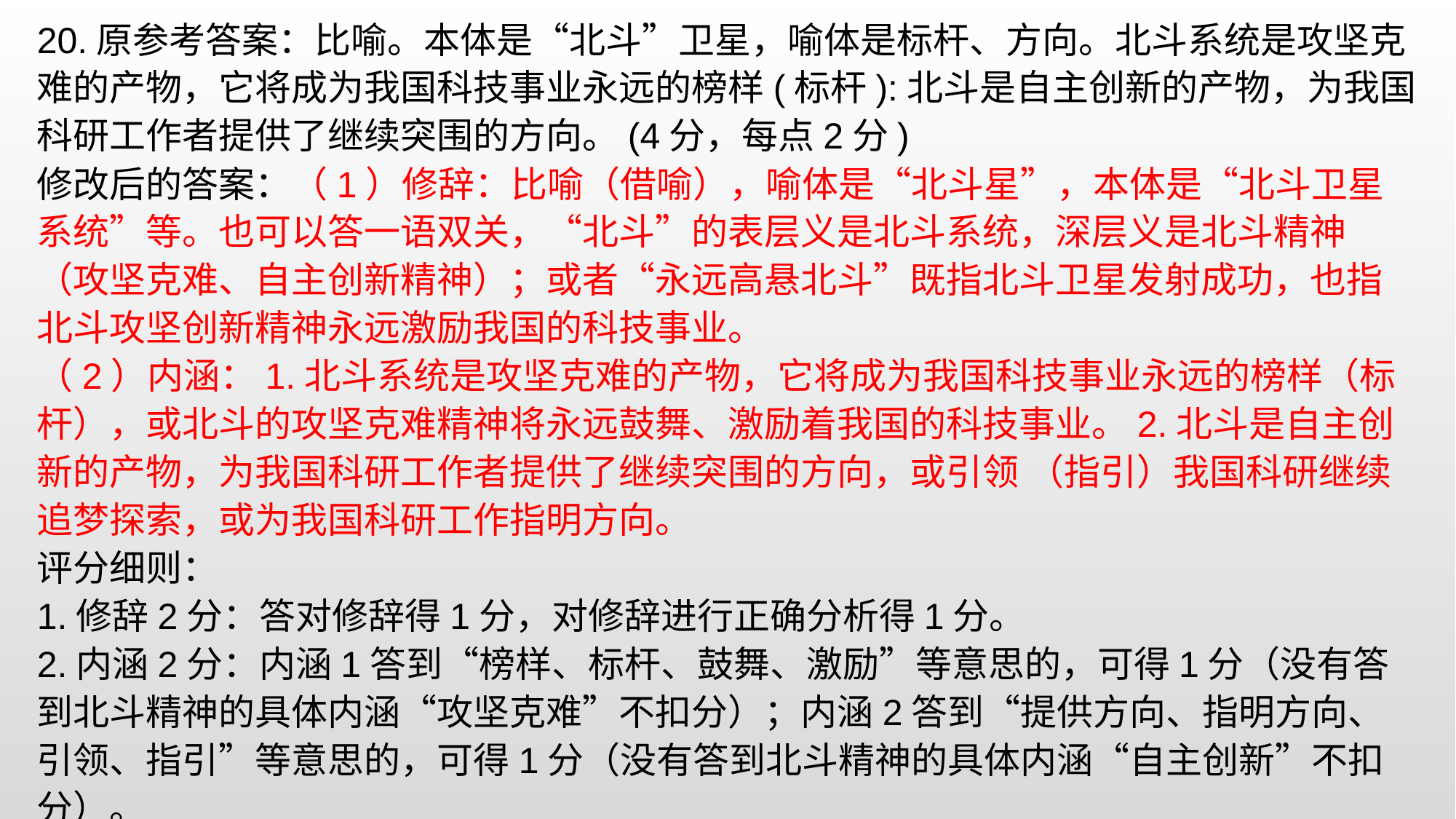

20.原参考答案：比喻。本体是“北斗”卫星，喻体是标杆、方向。北斗系统是攻坚克难的产物，它将成为我国科技事业永远的榜样(标杆):北斗是自主创新的产物，为我国科研工作者提供了继续突围的方向。(4分，每点2分)
修改后的答案：（1）修辞：比喻（借喻），喻体是“北斗星”，本体是“北斗卫星系统”等。也可以答一语双关，“北斗”的表层义是北斗系统，深层义是北斗精神（攻坚克难、自主创新精神）；或者“永远高悬北斗”既指北斗卫星发射成功，也指北斗攻坚创新精神永远激励我国的科技事业。
（2）内涵：1.北斗系统是攻坚克难的产物，它将成为我国科技事业永远的榜样（标杆），或北斗的攻坚克难精神将永远鼓舞、激励着我国的科技事业。2.北斗是自主创新的产物，为我国科研工作者提供了继续突围的方向，或引领 （指引）我国科研继续追梦探索，或为我国科研工作指明方向。
评分细则：
1.修辞2分：答对修辞得1分，对修辞进行正确分析得1分。
2.内涵2分：内涵1答到“榜样、标杆、鼓舞、激励”等意思的，可得1分（没有答到北斗精神的具体内涵“攻坚克难”不扣分）；内涵2答到“提供方向、指明方向、引领、指引”等意思的，可得1分（没有答到北斗精神的具体内涵“自主创新”不扣分）。